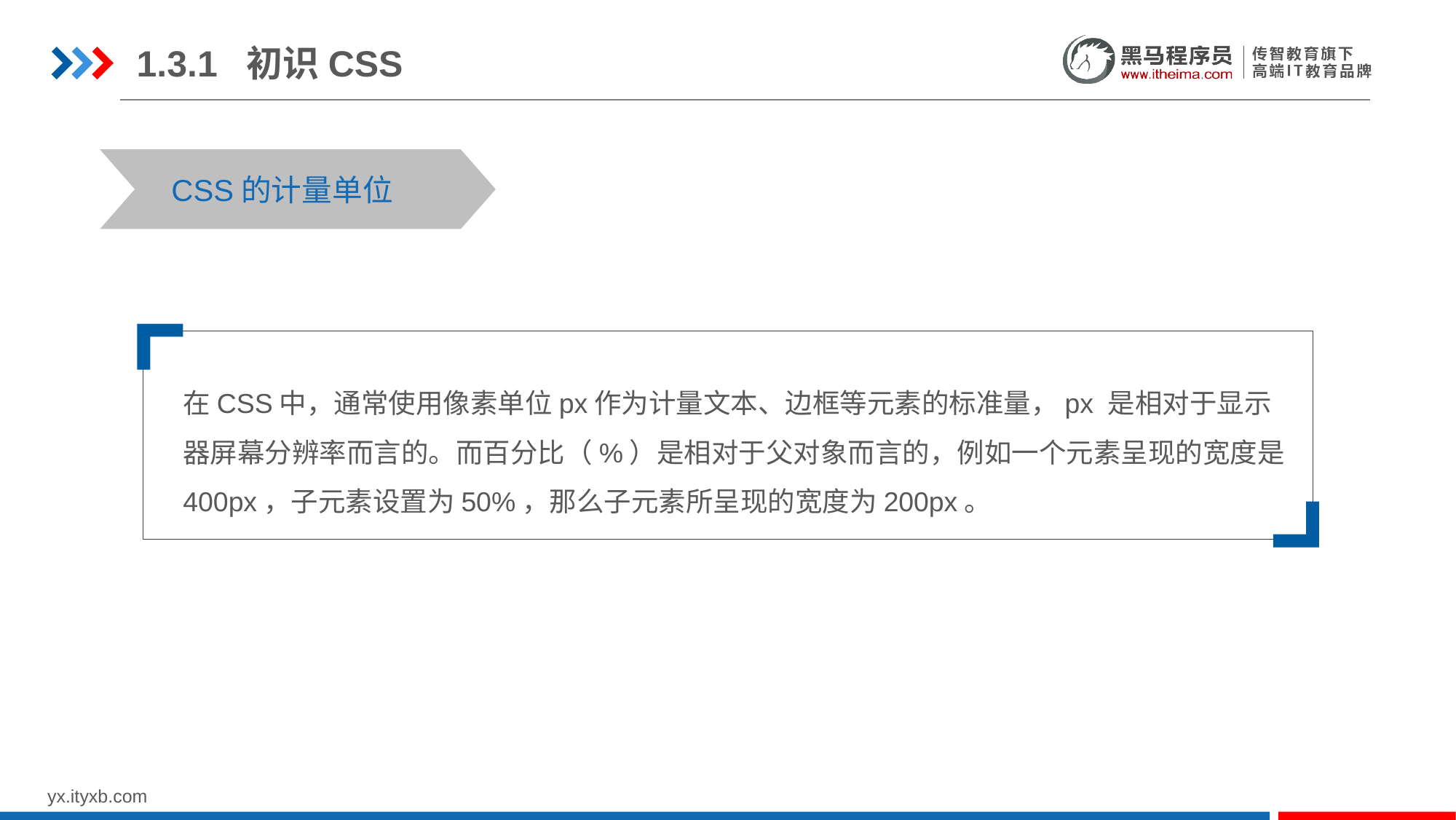

1.3.1  初识CSS

CSS的计量单位

在CSS中，通常使用像素单位px作为计量文本、边框等元素的标准量，px 是相对于显示器屏幕分辨率而言的。而百分比（%）是相对于父对象而言的，例如一个元素呈现的宽度是400px，子元素设置为50%，那么子元素所呈现的宽度为200px。